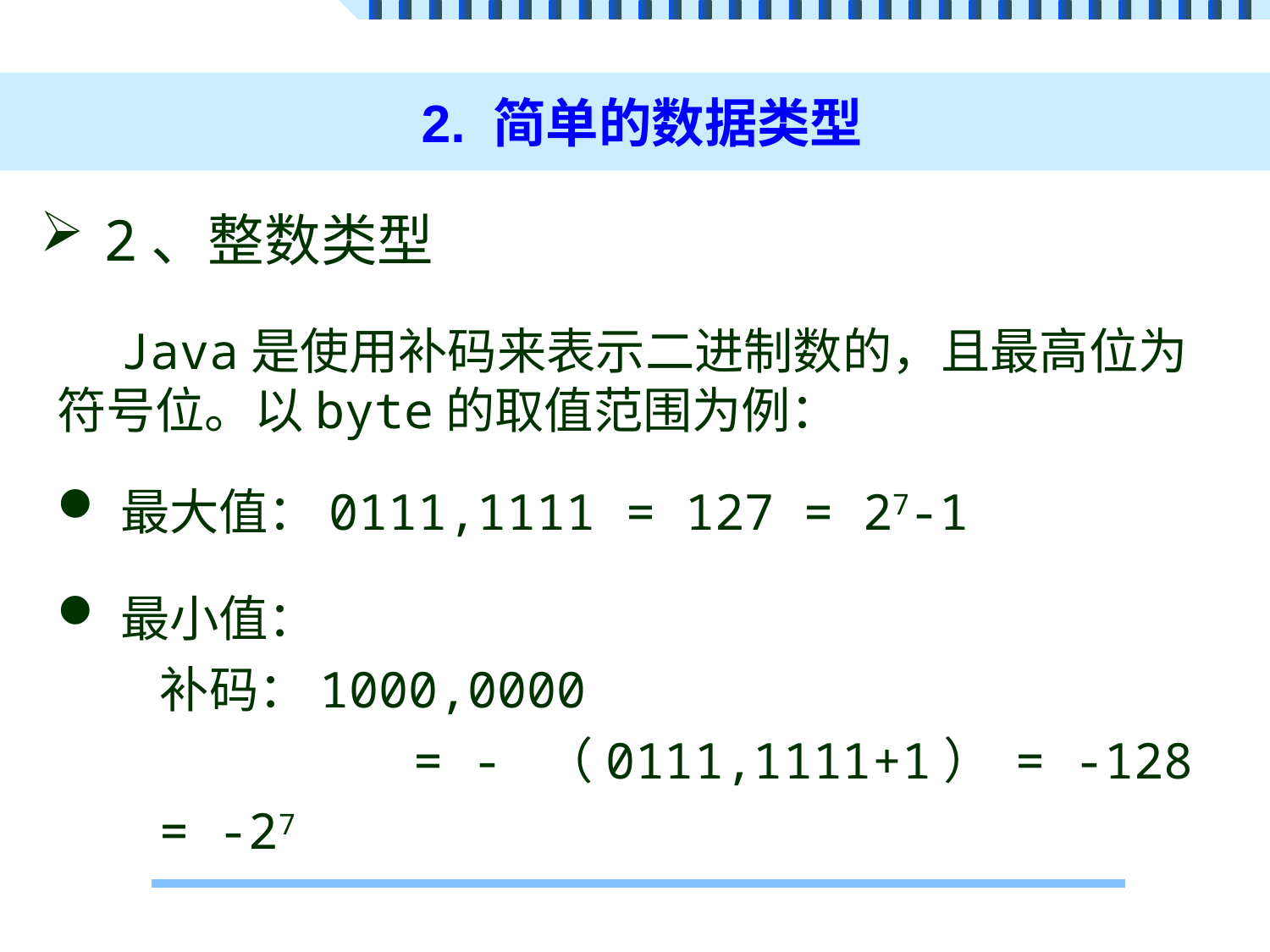

# 2. 简单的数据类型
2、整数类型
Java是使用补码来表示二进制数的，且最高位为符号位。以byte的取值范围为例：
最大值：0111,1111 = 127 = 27-1
最小值：
补码：1000,0000
		= - （0111,1111+1） = -128 = -27